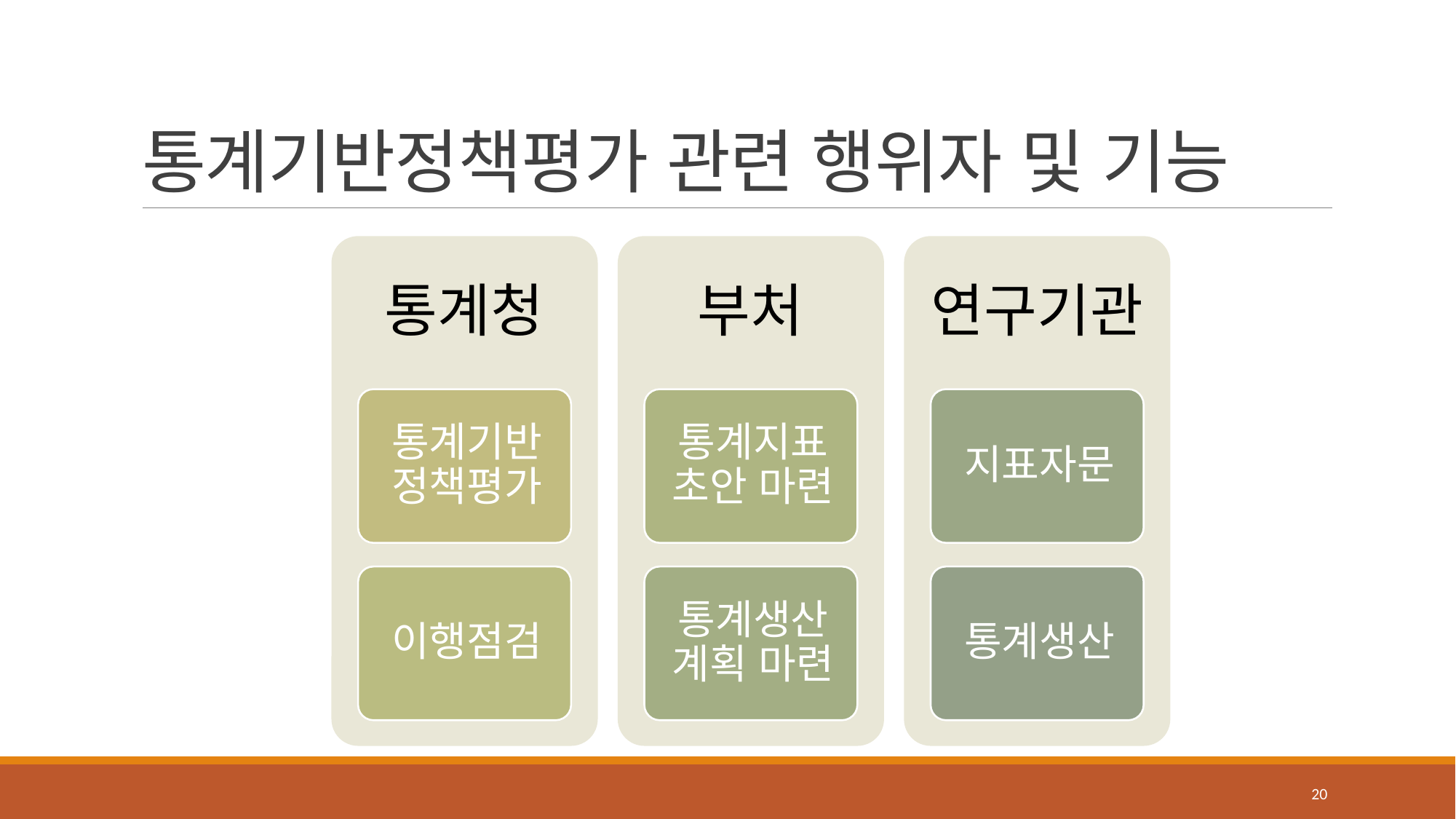

# 통계기반정책평가 관련 행위자 및 기능
통계청
통계기반정책평가
이행점검
부처
통계지표 초안 마련
통계생산계획 마련
연구기관
지표자문
통계생산
20